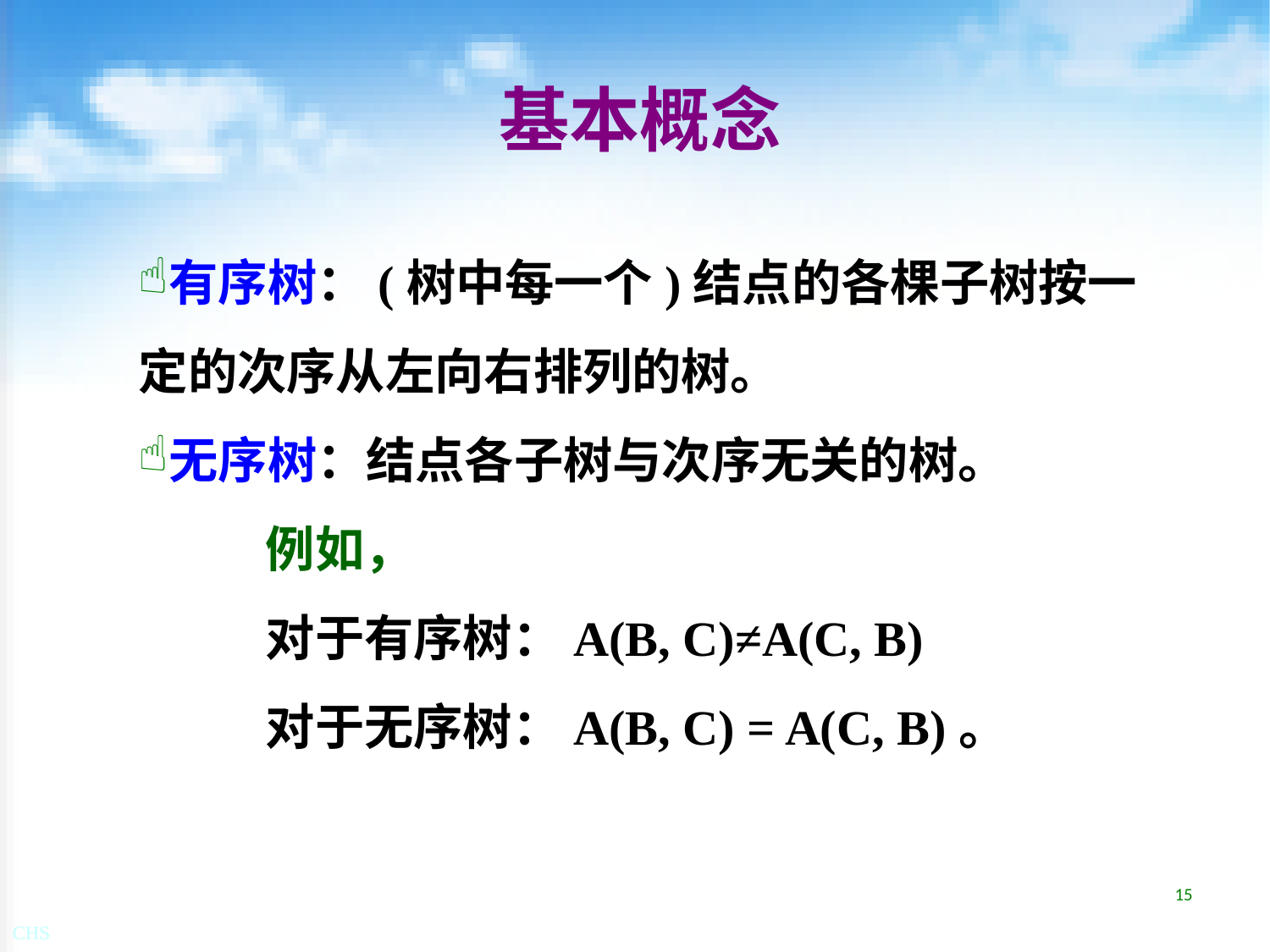

# 基本概念
有序树：(树中每一个)结点的各棵子树按一定的次序从左向右排列的树。
无序树：结点各子树与次序无关的树。
	例如，
	对于有序树：A(B, C)≠A(C, B)
	对于无序树：A(B, C) = A(C, B)。
15